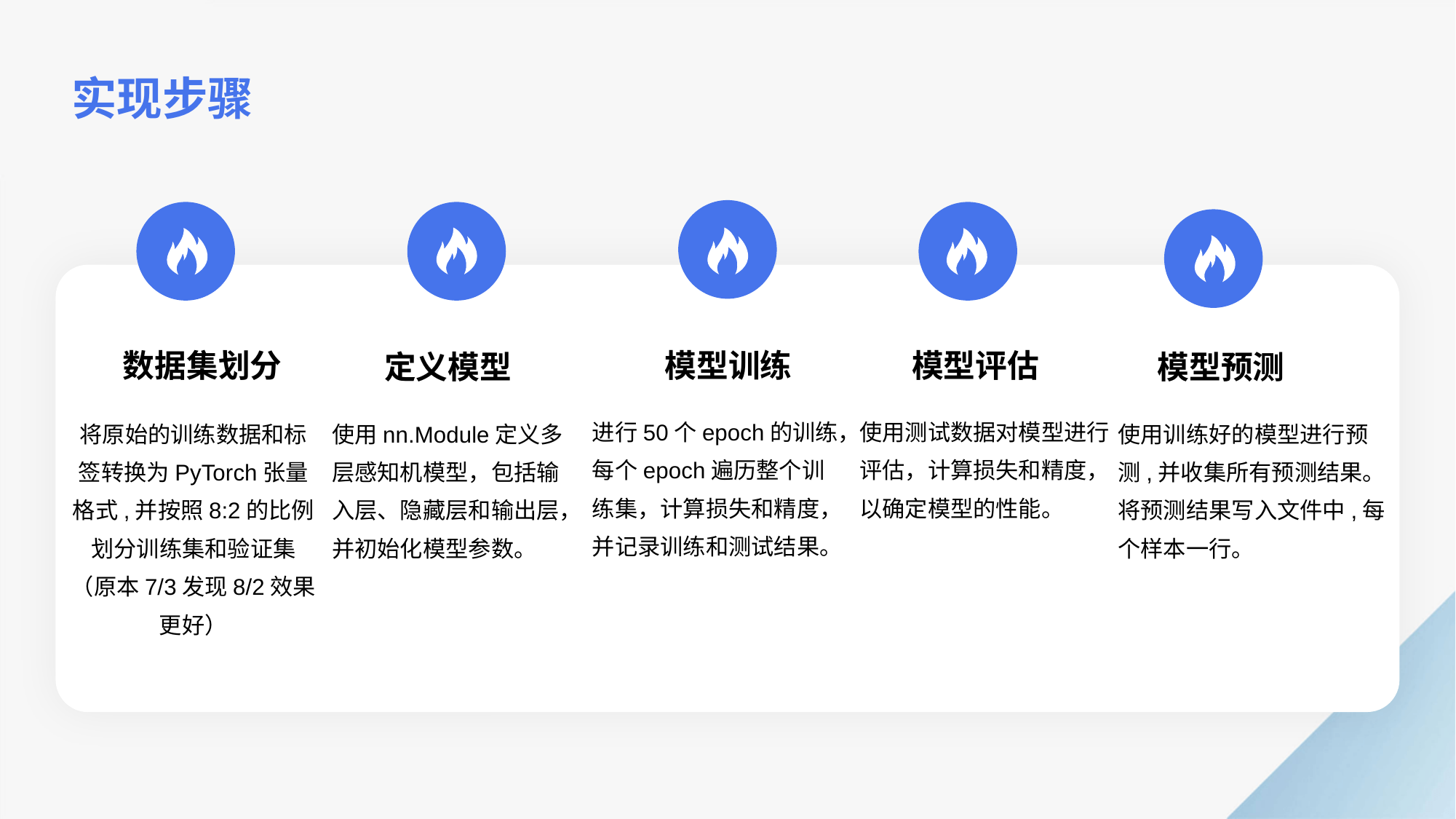

实现步骤

模型训练
数据集划分
模型评估
定义模型
模型预测
使用测试数据对模型进行评估，计算损失和精度，以确定模型的性能。
进行50个epoch的训练，每个epoch遍历整个训练集，计算损失和精度，并记录训练和测试结果。
使用训练好的模型进行预测,并收集所有预测结果。将预测结果写入文件中,每个样本一行。
将原始的训练数据和标签转换为PyTorch张量格式,并按照8:2的比例划分训练集和验证集（原本7/3发现8/2效果更好）
使用nn.Module定义多层感知机模型，包括输入层、隐藏层和输出层，并初始化模型参数。